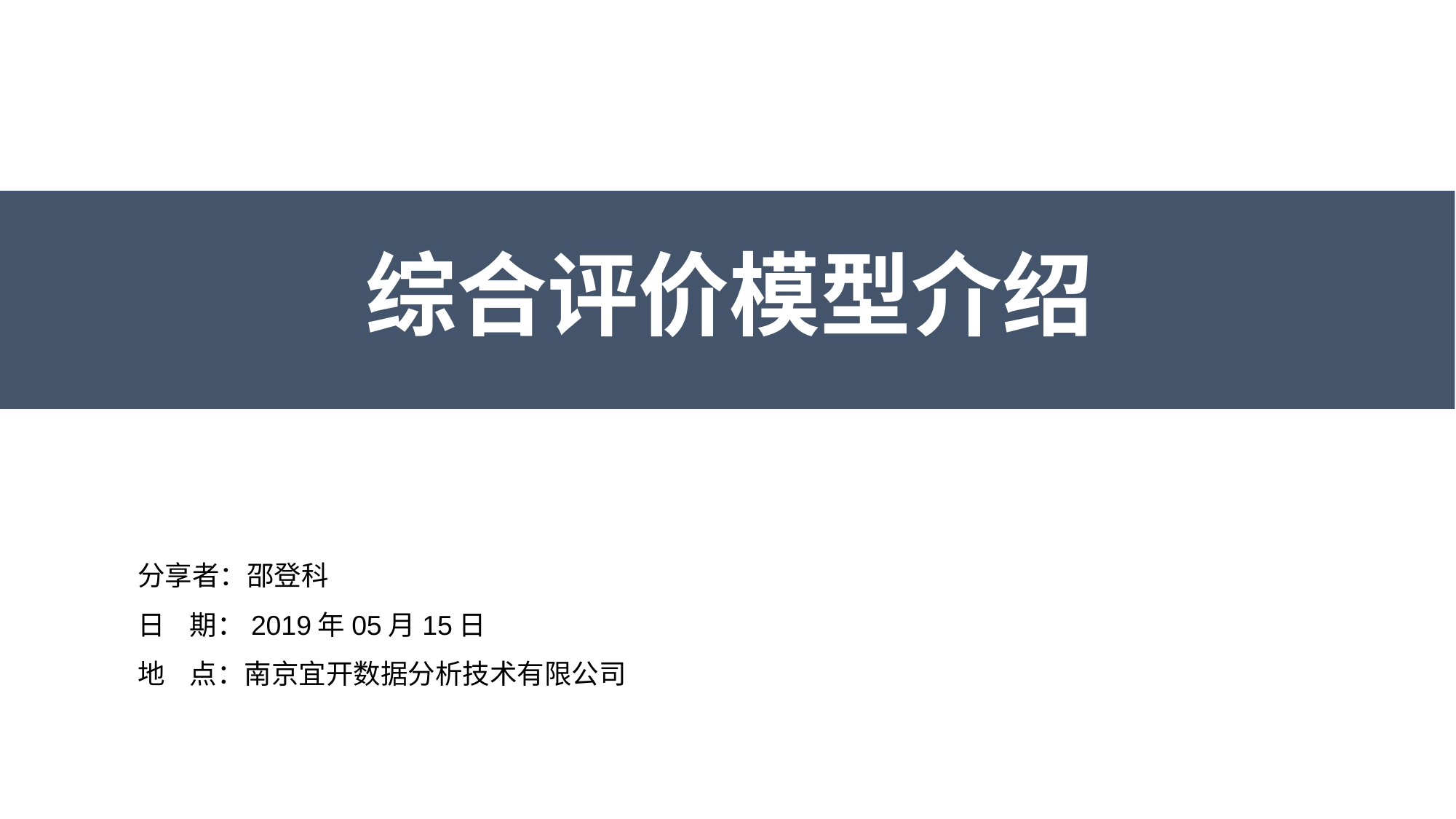

综合评价模型介绍
分享者：邵登科
日    期：2019年05月15日
地    点：南京宜开数据分析技术有限公司